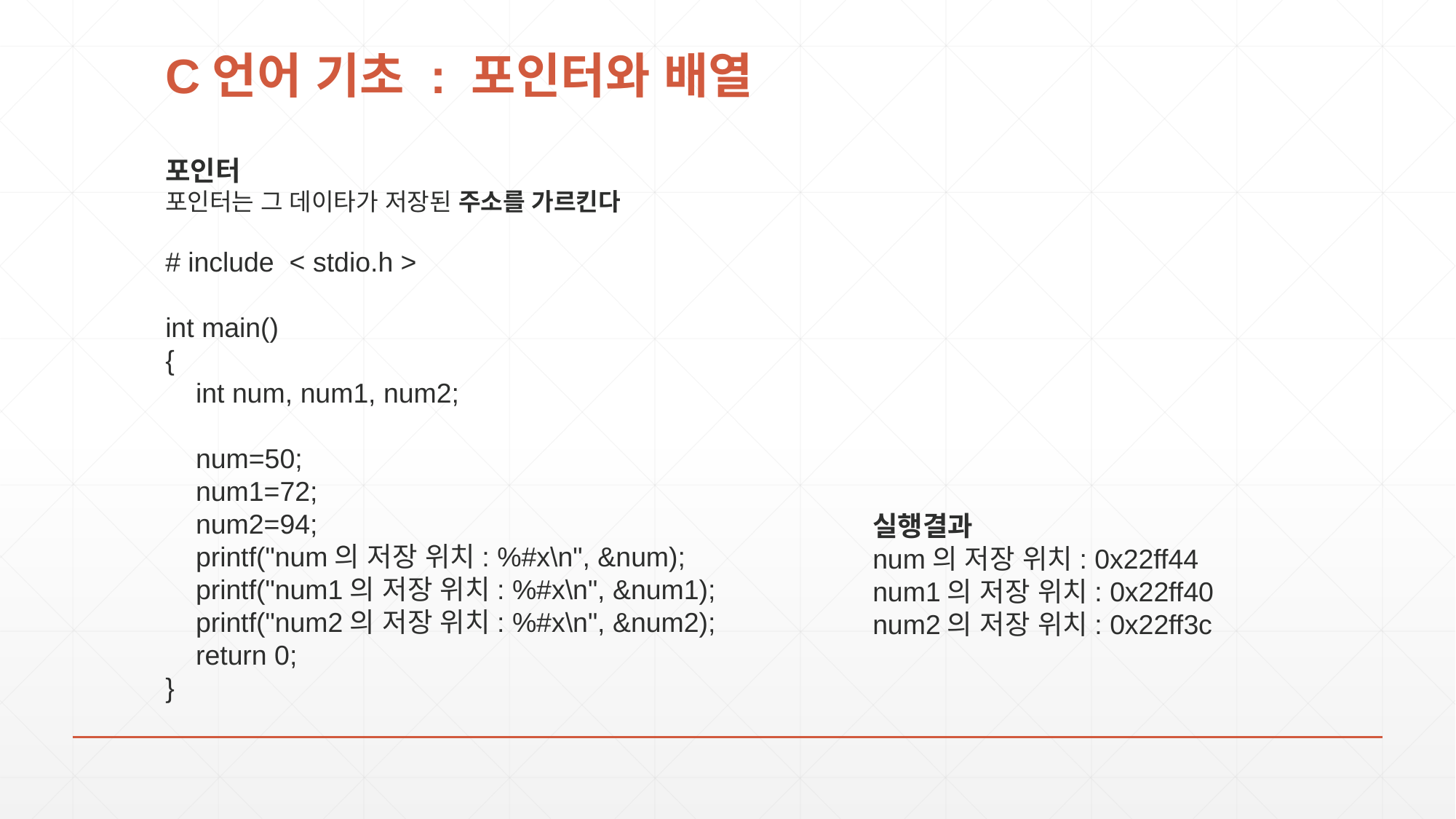

# C언어 기초 : 포인터와 배열
포인터
포인터는 그 데이타가 저장된 주소를 가르킨다

# include  < stdio.h >

int main()
{
    int num, num1, num2;

    num=50;
    num1=72;
    num2=94;
    printf("num의 저장 위치: %#x\n", &num);
    printf("num1의 저장 위치: %#x\n", &num1);
    printf("num2의 저장 위치: %#x\n", &num2);
    return 0;
}

실행결과
num의 저장 위치: 0x22ff44
num1의 저장 위치: 0x22ff40
num2의 저장 위치: 0x22ff3c